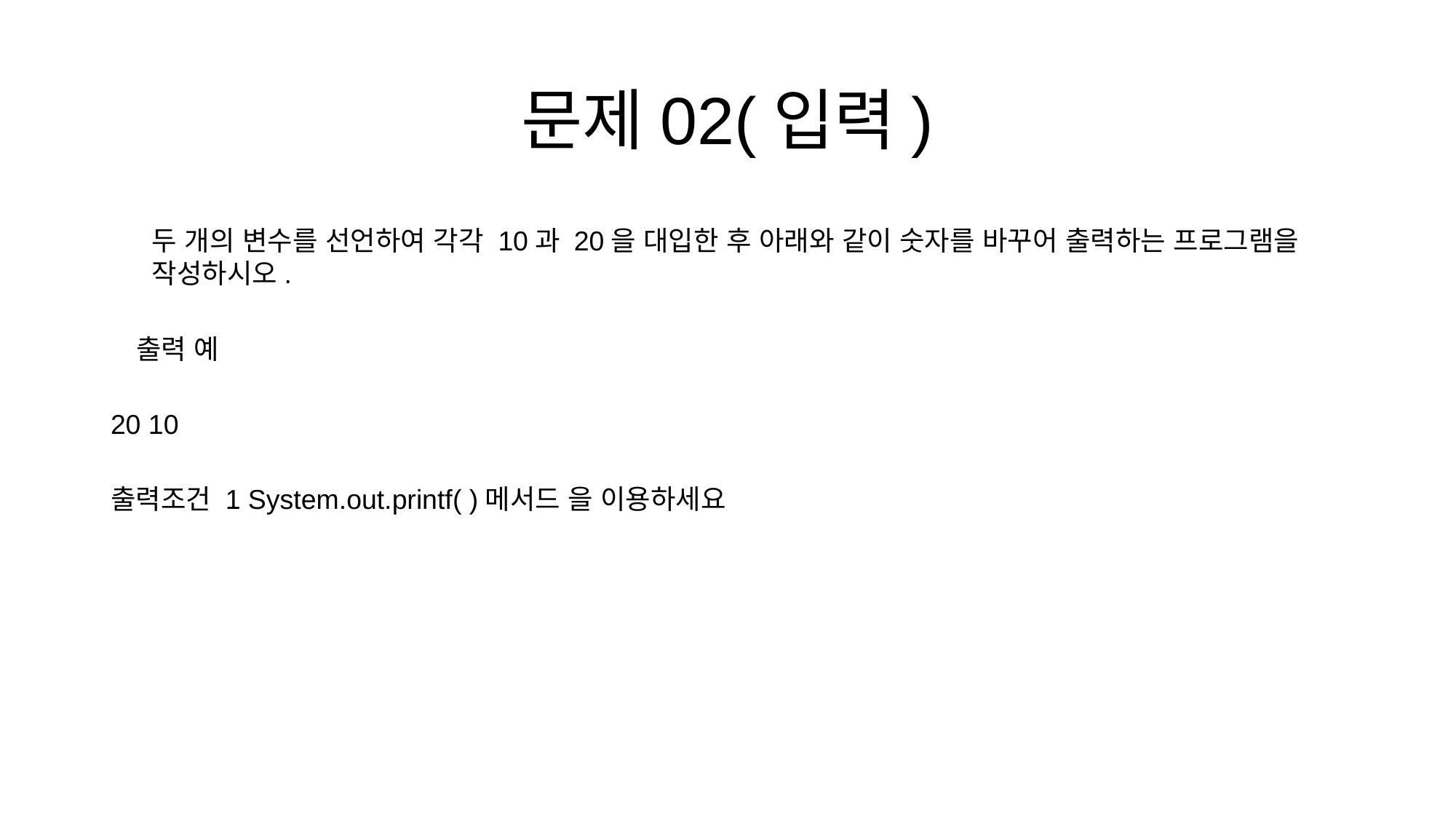

# 문제02(입력)
두 개의 변수를 선언하여 각각 10과 20을 대입한 후 아래와 같이 숫자를 바꾸어 출력하는 프로그램을 작성하시오.
출력 예
20 10
출력조건 1 System.out.printf( )메서드 을 이용하세요